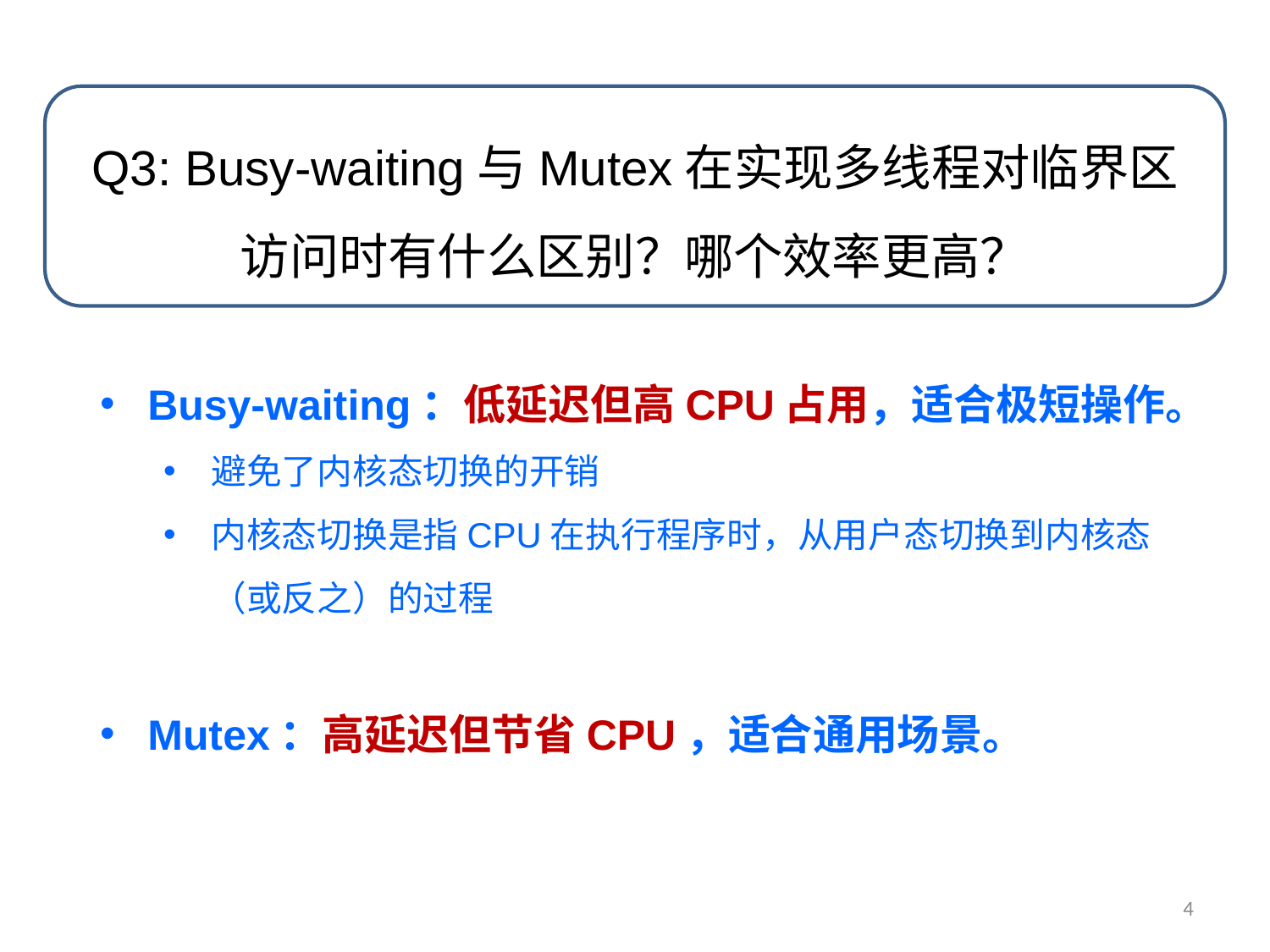

Q3: Busy-waiting与Mutex在实现多线程对临界区访问时有什么区别？哪个效率更高？
Busy-waiting：低延迟但高CPU占用，适合极短操作。
避免了内核态切换的开销
内核态切换是指CPU在执行程序时，从用户态切换到内核态（或反之）的过程

Mutex：高延迟但节省CPU，适合通用场景。
4